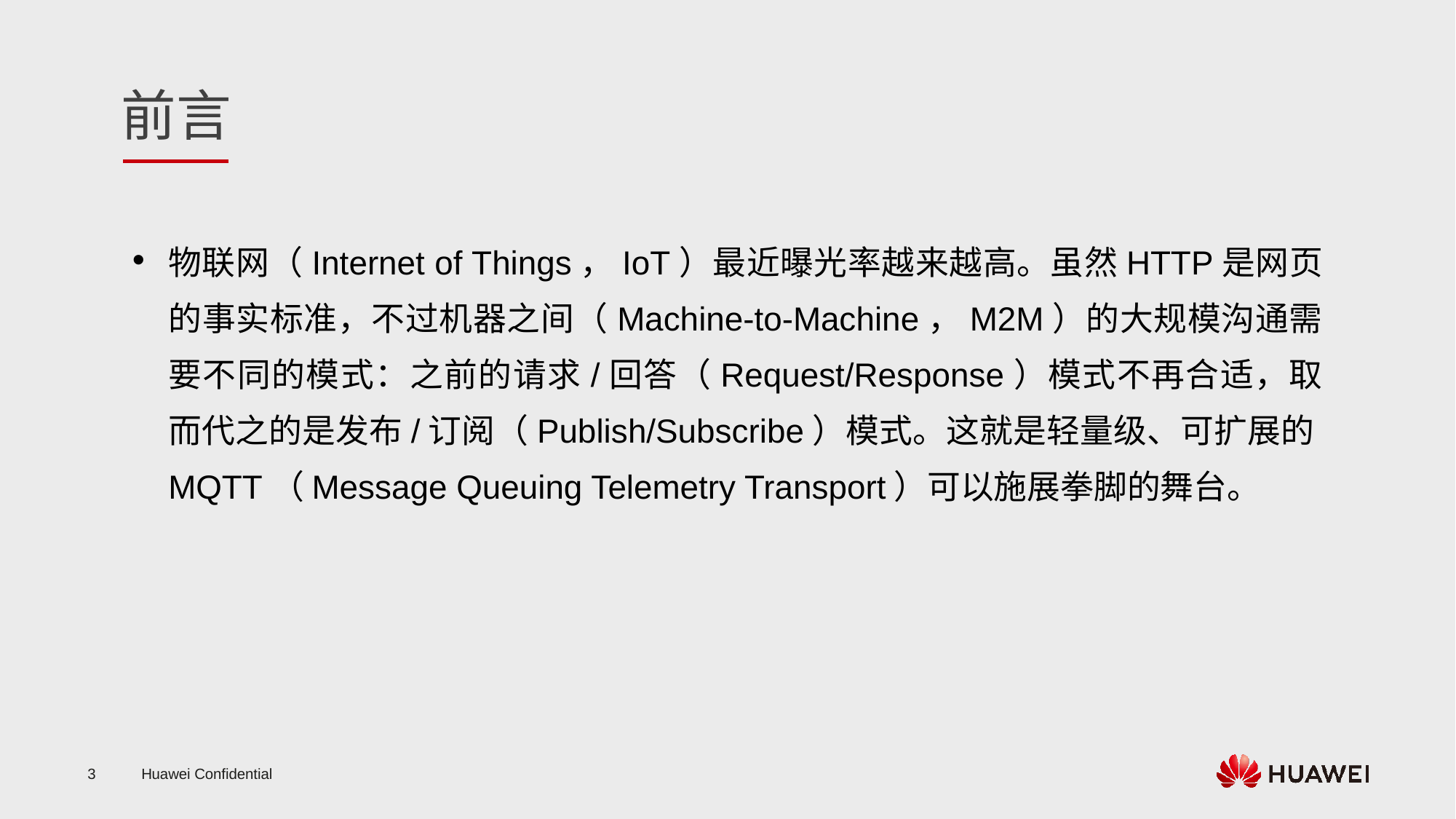

物联网（Internet of Things，IoT）最近曝光率越来越高。虽然HTTP是网页的事实标准，不过机器之间（Machine-to-Machine，M2M）的大规模沟通需要不同的模式：之前的请求/回答（Request/Response）模式不再合适，取而代之的是发布/订阅（Publish/Subscribe）模式。这就是轻量级、可扩展的MQTT（Message Queuing Telemetry Transport）可以施展拳脚的舞台。